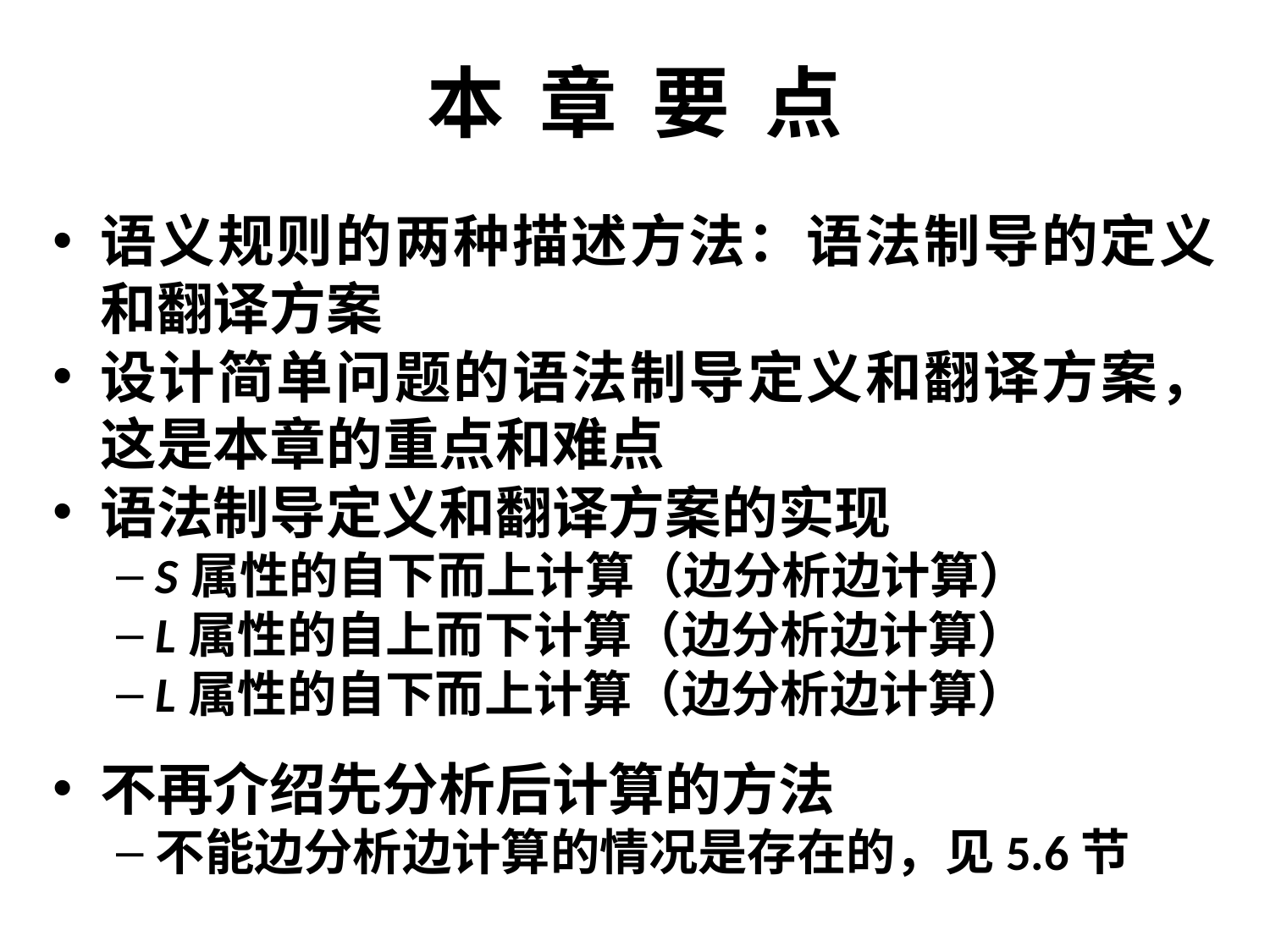

# 本  章  要  点
语义规则的两种描述方法：语法制导的定义和翻译方案
设计简单问题的语法制导定义和翻译方案，这是本章的重点和难点
语法制导定义和翻译方案的实现
S属性的自下而上计算（边分析边计算）
L属性的自上而下计算（边分析边计算）
L属性的自下而上计算（边分析边计算）
不再介绍先分析后计算的方法
不能边分析边计算的情况是存在的，见5.6节